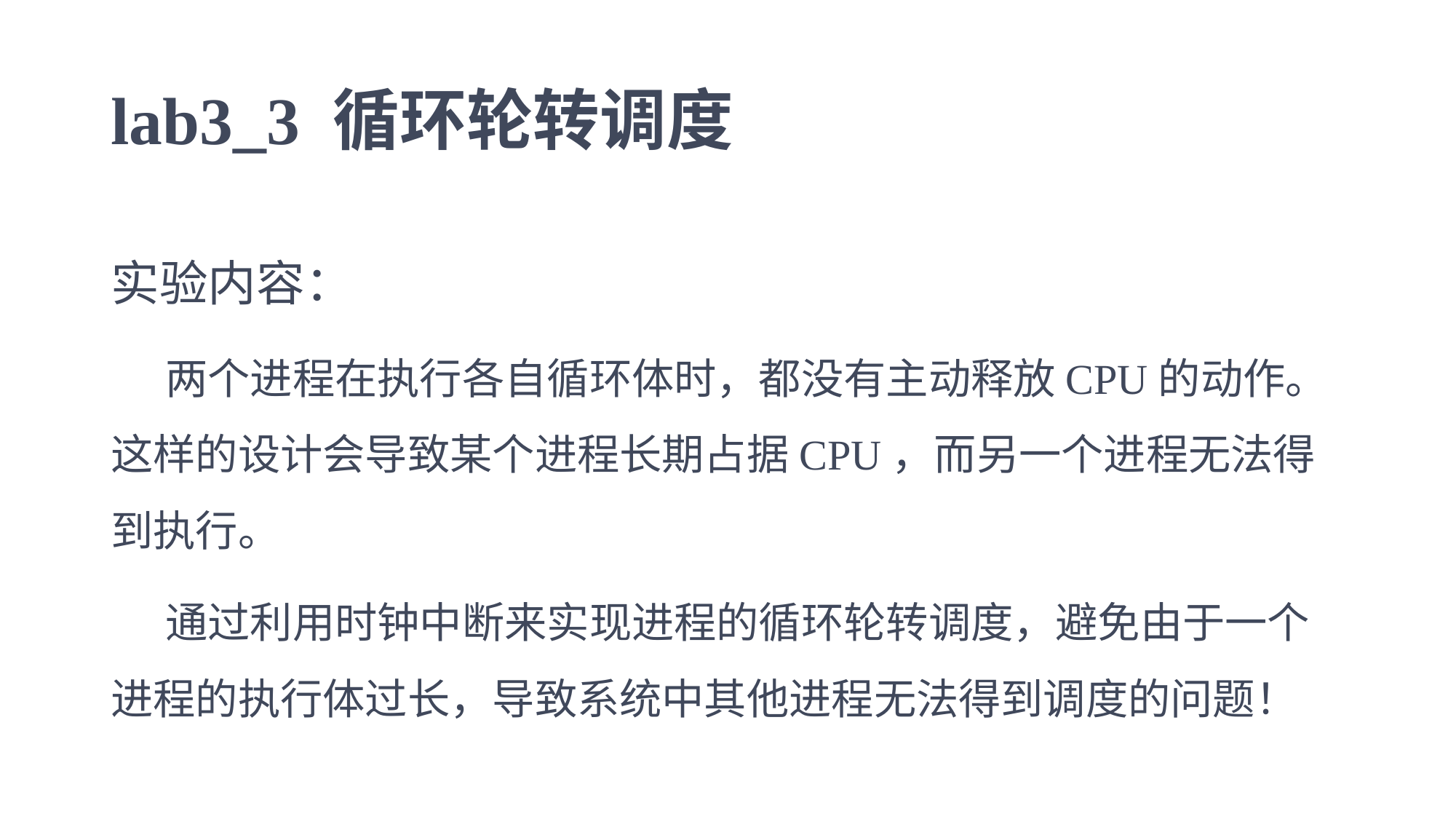

# lab3_3 循环轮转调度
实验内容：
两个进程在执行各自循环体时，都没有主动释放CPU的动作。这样的设计会导致某个进程长期占据CPU，而另一个进程无法得到执行。
通过利用时钟中断来实现进程的循环轮转调度，避免由于一个进程的执行体过长，导致系统中其他进程无法得到调度的问题！